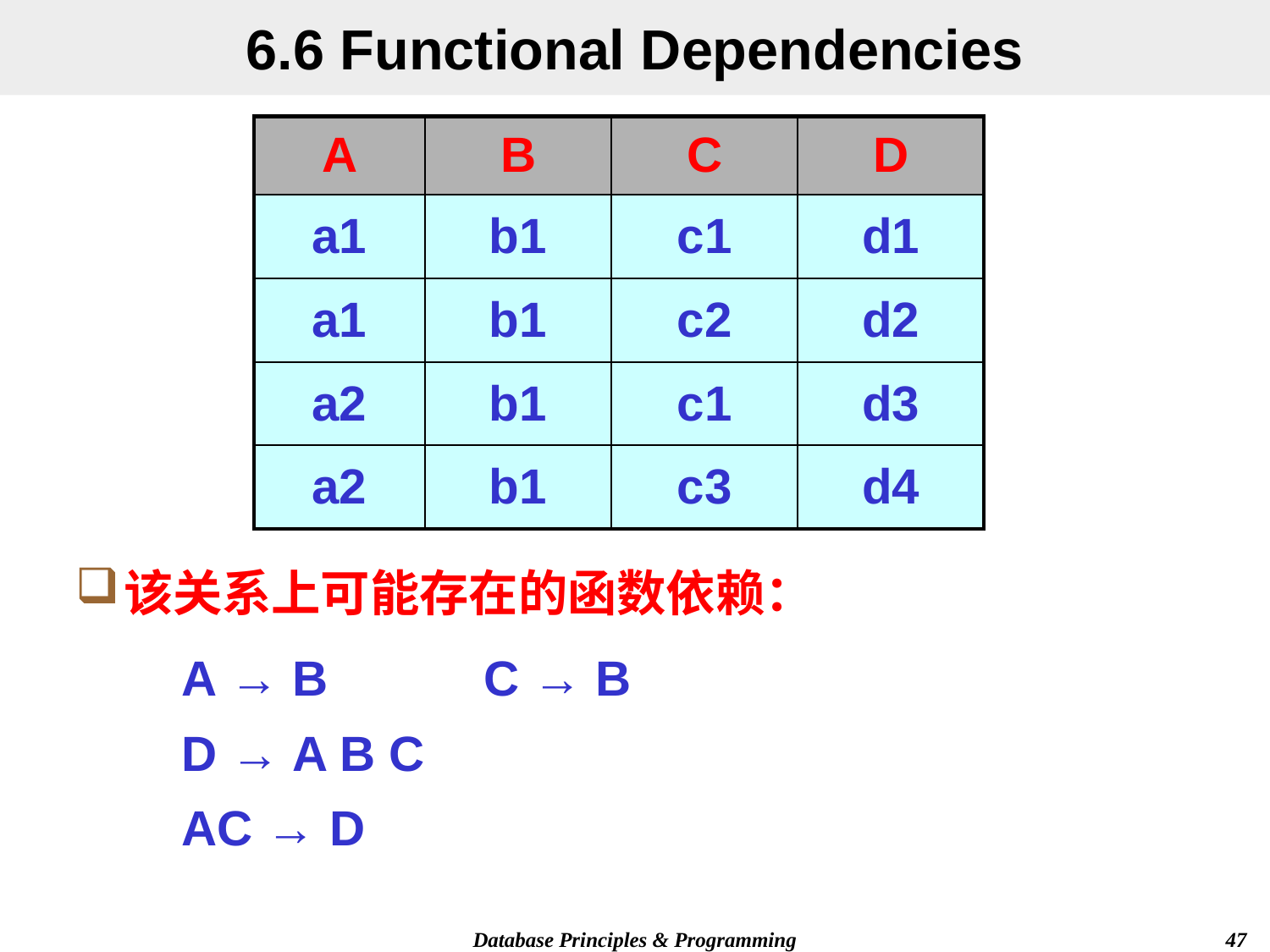

# 6.6 Functional Dependencies
| A | B | C | D |
| --- | --- | --- | --- |
| a1 | b1 | c1 | d1 |
| a1 | b1 | c2 | d2 |
| a2 | b1 | c1 | d3 |
| a2 | b1 | c3 | d4 |
该关系上可能存在的函数依赖：
A → B 		C → B
D → A B C
AC → D

Database Principles & Programming
47